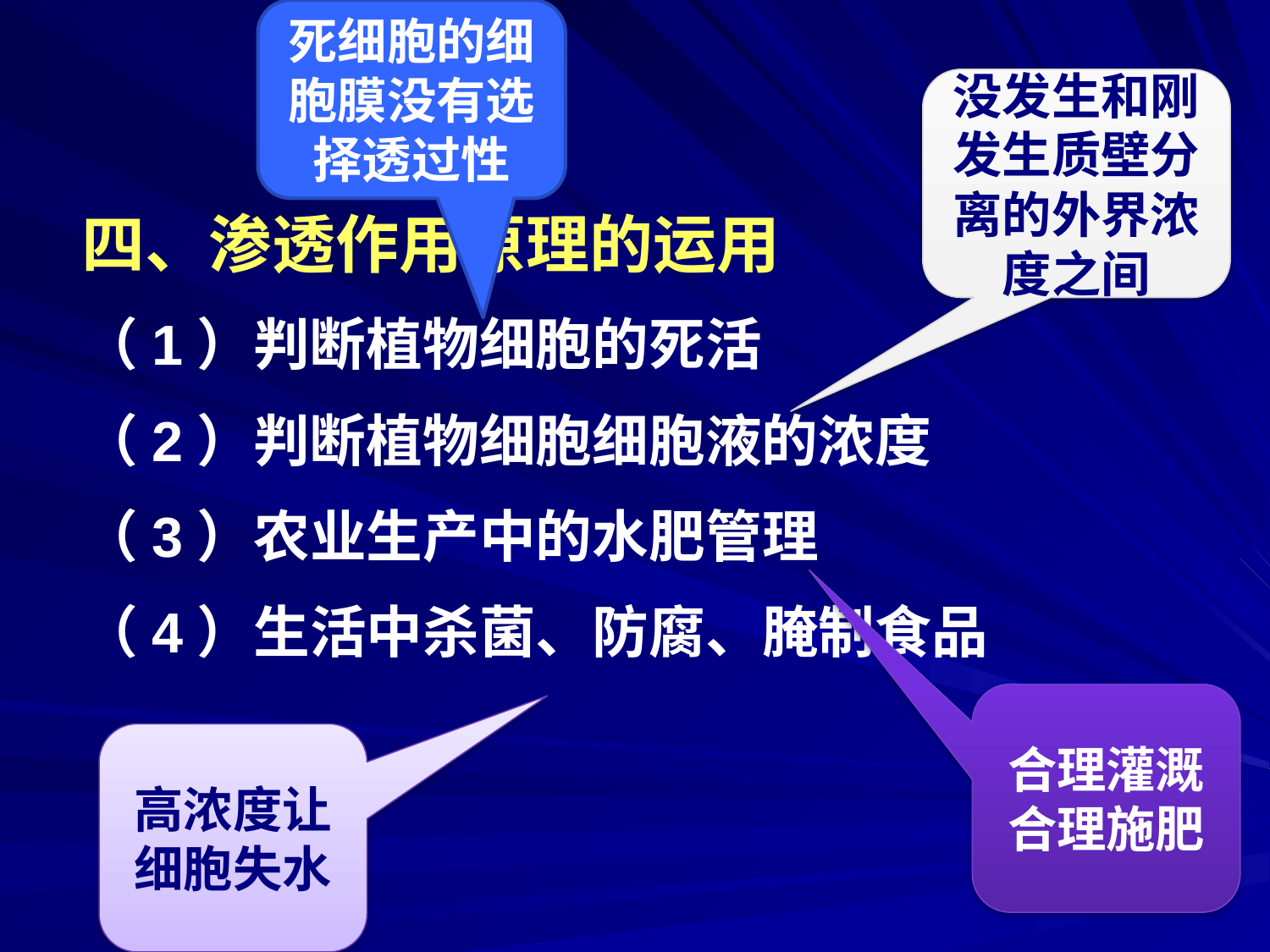

死细胞的细胞膜没有选择透过性
没发生和刚发生质壁分离的外界浓度之间
四、渗透作用原理的运用
（1）判断植物细胞的死活
（2）判断植物细胞细胞液的浓度
（3）农业生产中的水肥管理
（4）生活中杀菌、防腐、腌制食品
合理灌溉合理施肥
高浓度让细胞失水